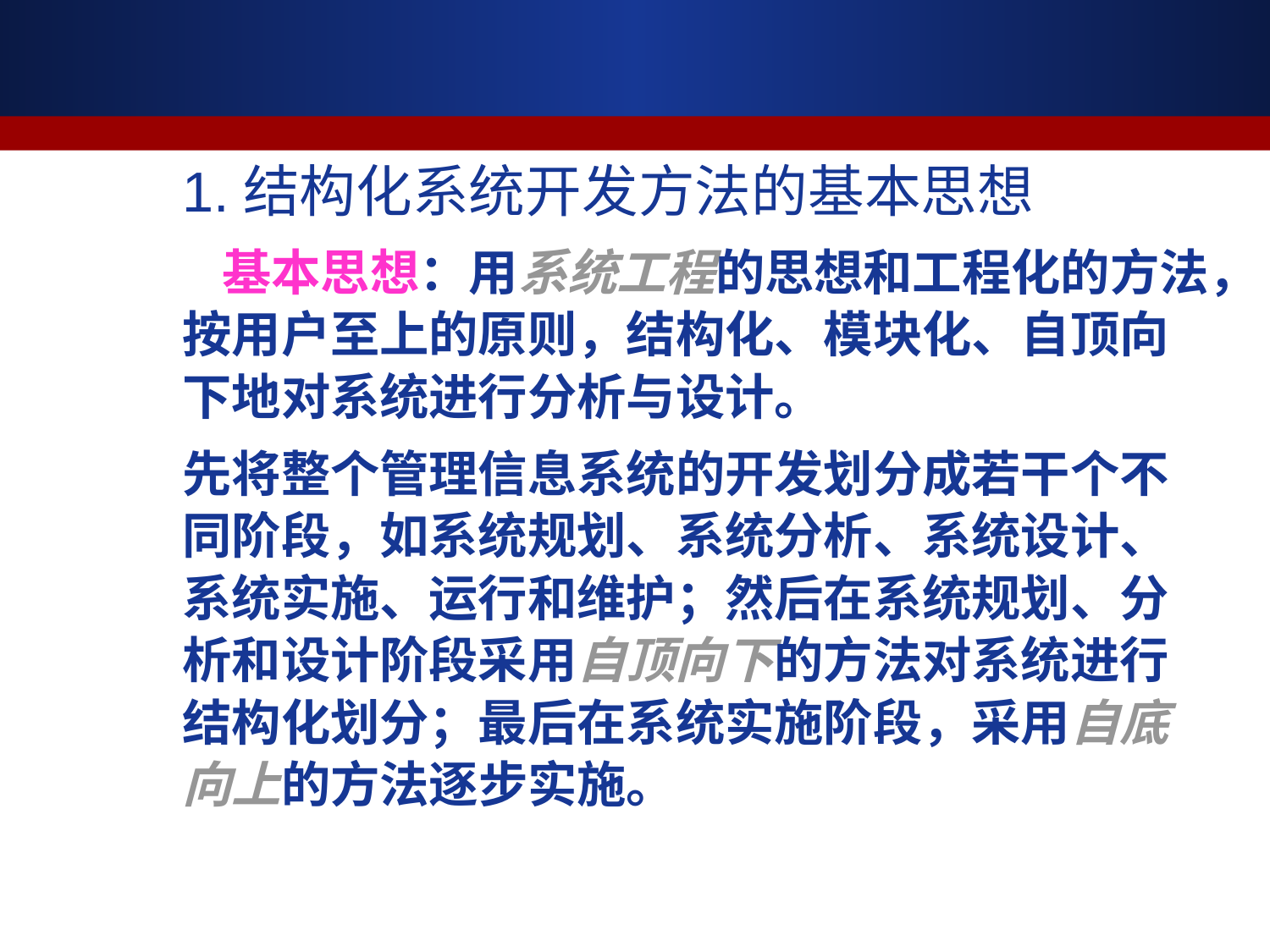

1.结构化系统开发方法的基本思想
    基本思想：用系统工程的思想和工程化的方法，按用户至上的原则，结构化、模块化、自顶向下地对系统进行分析与设计。
先将整个管理信息系统的开发划分成若干个不同阶段，如系统规划、系统分析、系统设计、系统实施、运行和维护；然后在系统规划、分析和设计阶段采用自顶向下的方法对系统进行结构化划分；最后在系统实施阶段，采用自底向上的方法逐步实施。